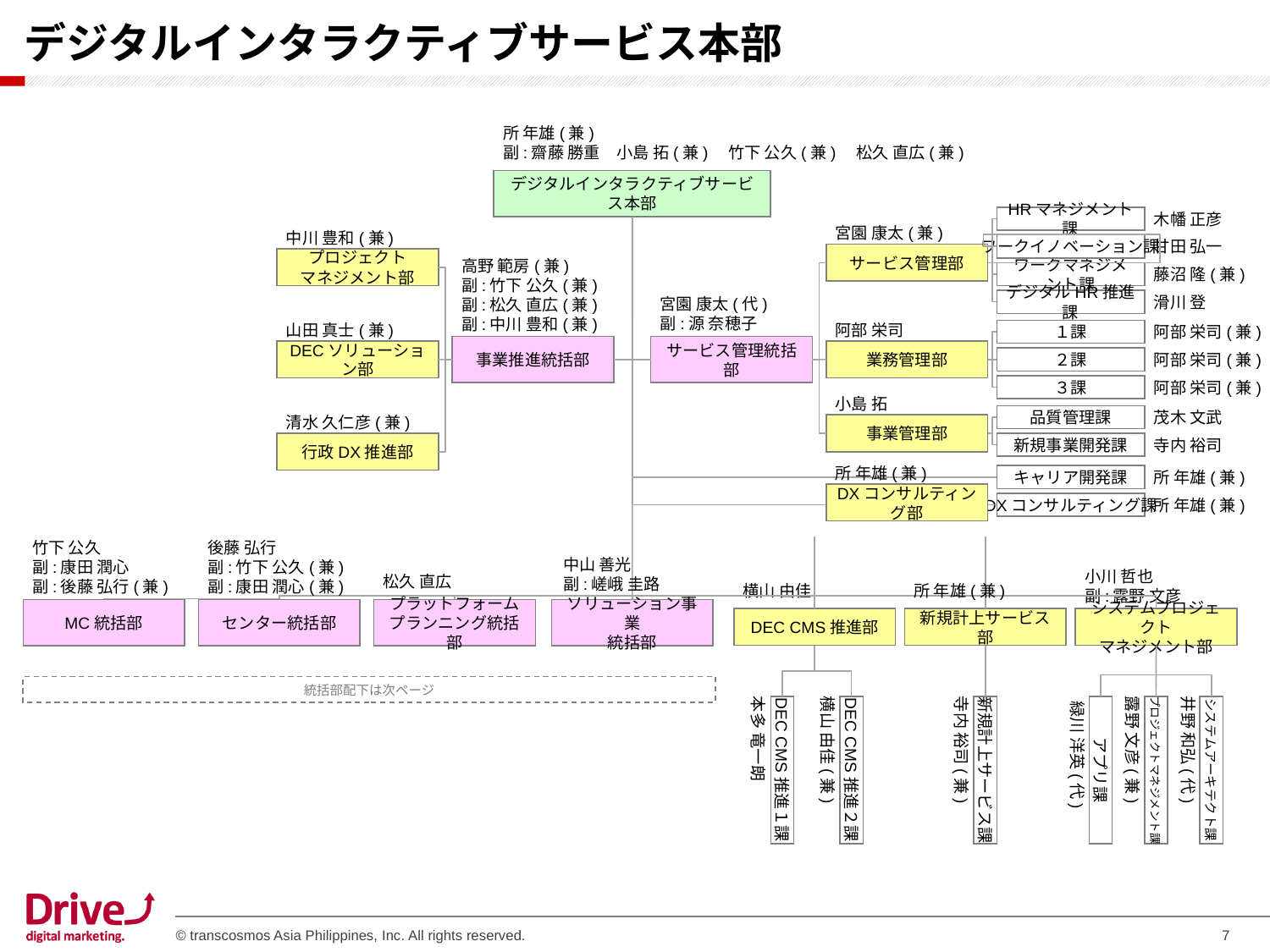

# デジタルインタラクティブサービス本部
所 年雄(兼)
副:齋藤 勝重　小島 拓(兼)　竹下 公久(兼)　松久 直広(兼)
デジタルインタラクティブサービス本部
HRマネジメント課
木幡 正彦
宮園 康太(兼)
中川 豊和(兼)
ワークイノベーション課
甘田 弘一
サービス管理部
プロジェクト
マネジメント部
高野 範房(兼)
副:竹下 公久(兼)
副:松久 直広(兼)
副:中川 豊和(兼)
ワークマネジメント課
藤沼 隆(兼)
宮園 康太(代)
副:源 奈穂子
デジタルHR推進課
滑川 登
山田 真士(兼)
阿部 栄司
１課
阿部 栄司(兼)
事業推進統括部
サービス管理統括部
DECソリューション部
業務管理部
２課
阿部 栄司(兼)
３課
阿部 栄司(兼)
小島 拓
品質管理課
茂木 文武
清水 久仁彦(兼)
事業管理部
行政DX推進部
新規事業開発課
寺内 裕司
所 年雄(兼)
キャリア開発課
所 年雄(兼)
DXコンサルティング部
DXコンサルティング課
所 年雄(兼)

竹下 公久
副:康田 潤心
副:後藤 弘行(兼)
後藤 弘行
副:竹下 公久(兼)
副:康田 潤心(兼)
中山 善光
副:嵯峨 圭路
松久 直広
小川 哲也
副:露野 文彦
横山 由佳
所 年雄(兼)
MC統括部
センター統括部
プラットフォーム
プランニング統括部
ソリューション事業
統括部
DEC CMS推進部
新規計上サービス部
システムプロジェクト
マネジメント部
統括部配下は次ページ
本多 竜一朗
DEC CMS推進１課
横山 由佳(兼)
DEC CMS推進２課
寺内 裕司(兼)
新規計上サービス課
アプリ課
露野 文彦(兼)
プロジェクトマネジメント課
井野 和弘(代)
システムアーキテクト課
緑川 洋英(代)